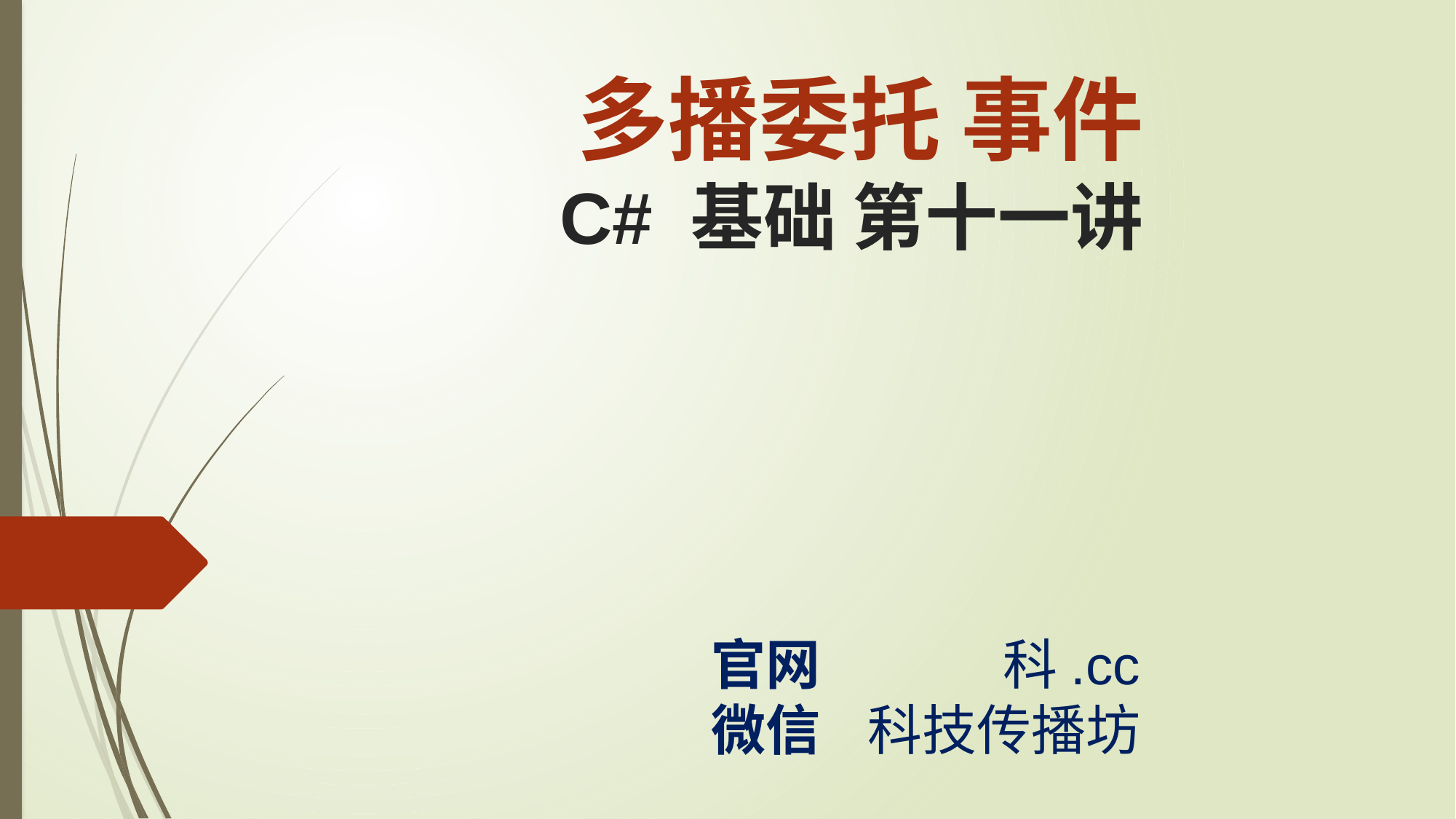

多播委托 事件
C# 基础 第十一讲
官网
微信
科.cc
科技传播坊